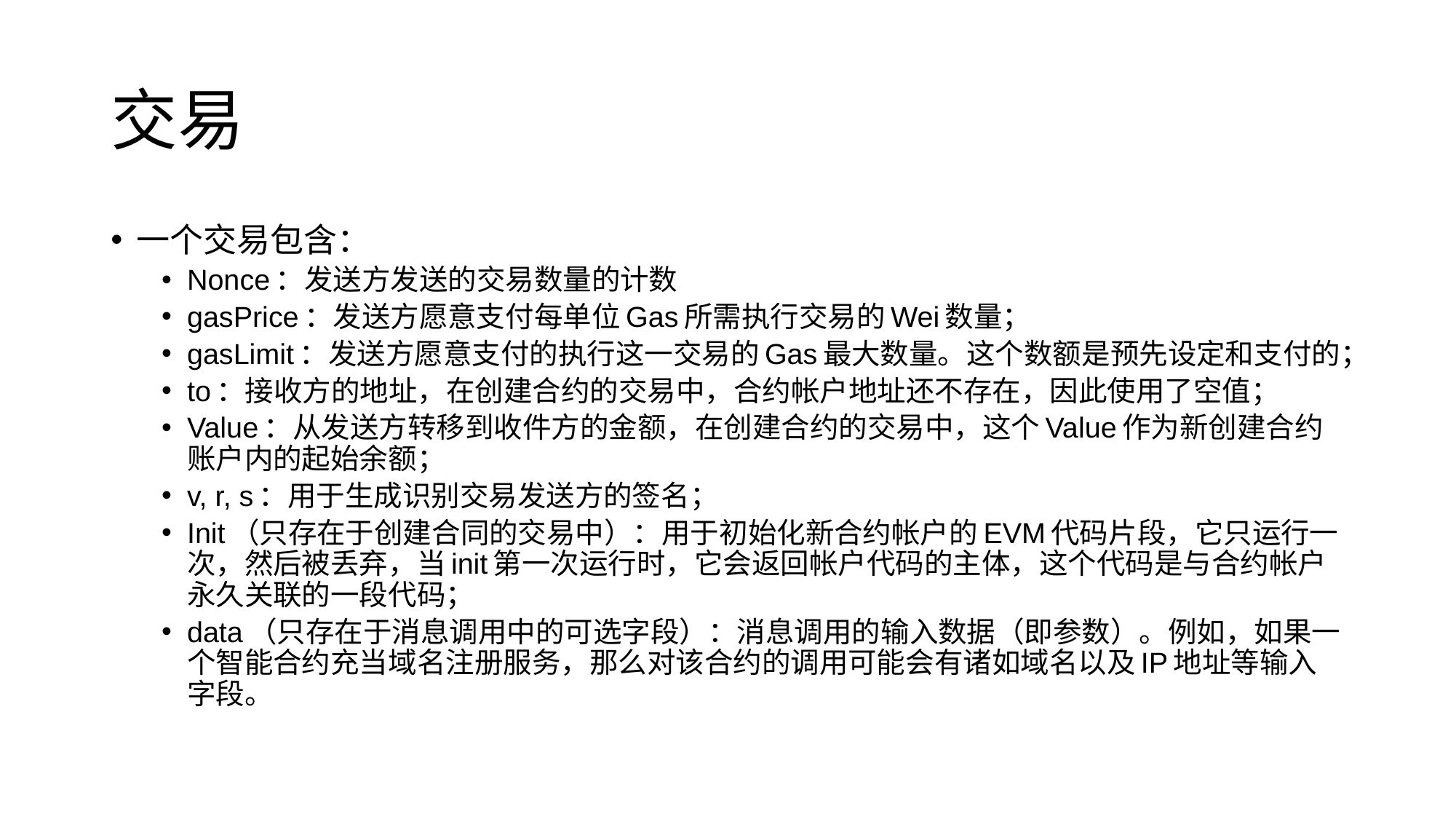

# 交易
一个交易包含：
Nonce：发送方发送的交易数量的计数
gasPrice：发送方愿意支付每单位Gas所需执行交易的Wei数量；
gasLimit：发送方愿意支付的执行这一交易的Gas最大数量。这个数额是预先设定和支付的；
to：接收方的地址，在创建合约的交易中，合约帐户地址还不存在，因此使用了空值；
Value：从发送方转移到收件方的金额，在创建合约的交易中，这个Value作为新创建合约账户内的起始余额；
v, r, s：用于生成识别交易发送方的签名；
Init（只存在于创建合同的交易中）：用于初始化新合约帐户的EVM代码片段，它只运行一次，然后被丢弃，当init第一次运行时，它会返回帐户代码的主体，这个代码是与合约帐户永久关联的一段代码；
data（只存在于消息调用中的可选字段）：消息调用的输入数据（即参数）。例如，如果一个智能合约充当域名注册服务，那么对该合约的调用可能会有诸如域名以及IP地址等输入字段。